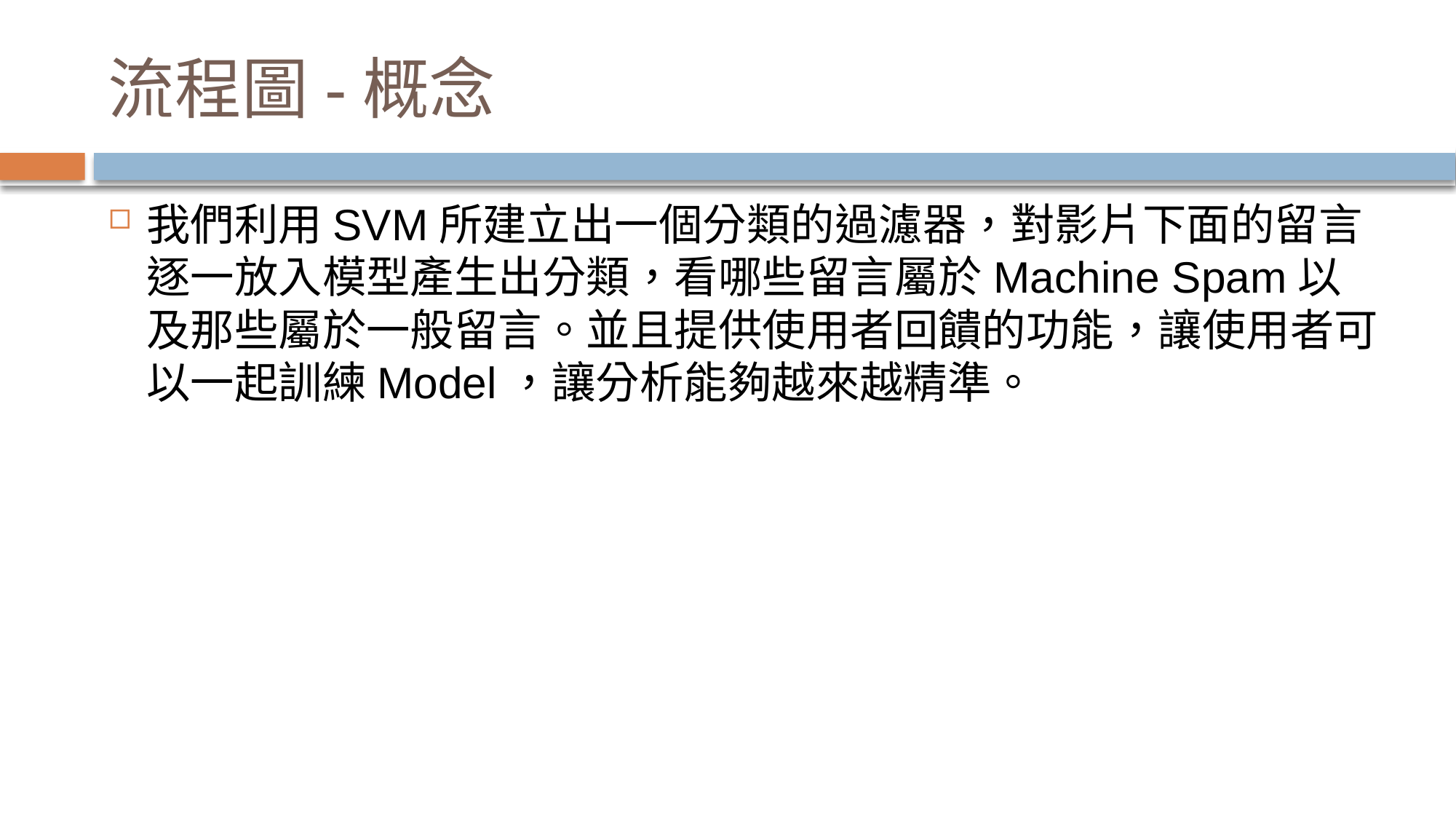

# 流程圖-概念
我們利用SVM所建立出一個分類的過濾器，對影片下面的留言逐一放入模型產生出分類，看哪些留言屬於Machine Spam以及那些屬於一般留言。並且提供使用者回饋的功能，讓使用者可以一起訓練Model，讓分析能夠越來越精準。